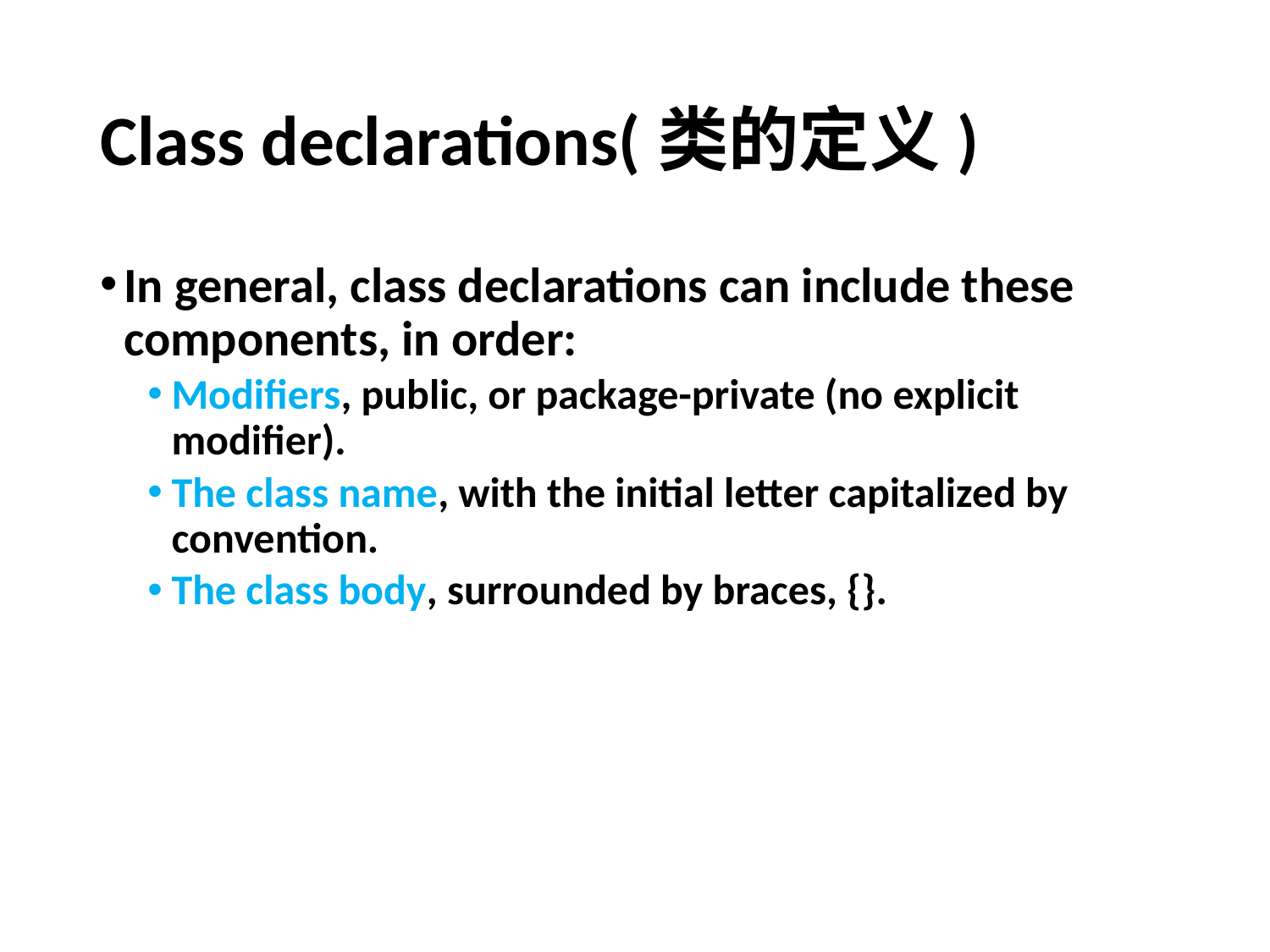

# Class declarations(类的定义)
In general, class declarations can include these components, in order:
Modifiers, public, or package-private (no explicit modifier).
The class name, with the initial letter capitalized by convention.
The class body, surrounded by braces, {}.